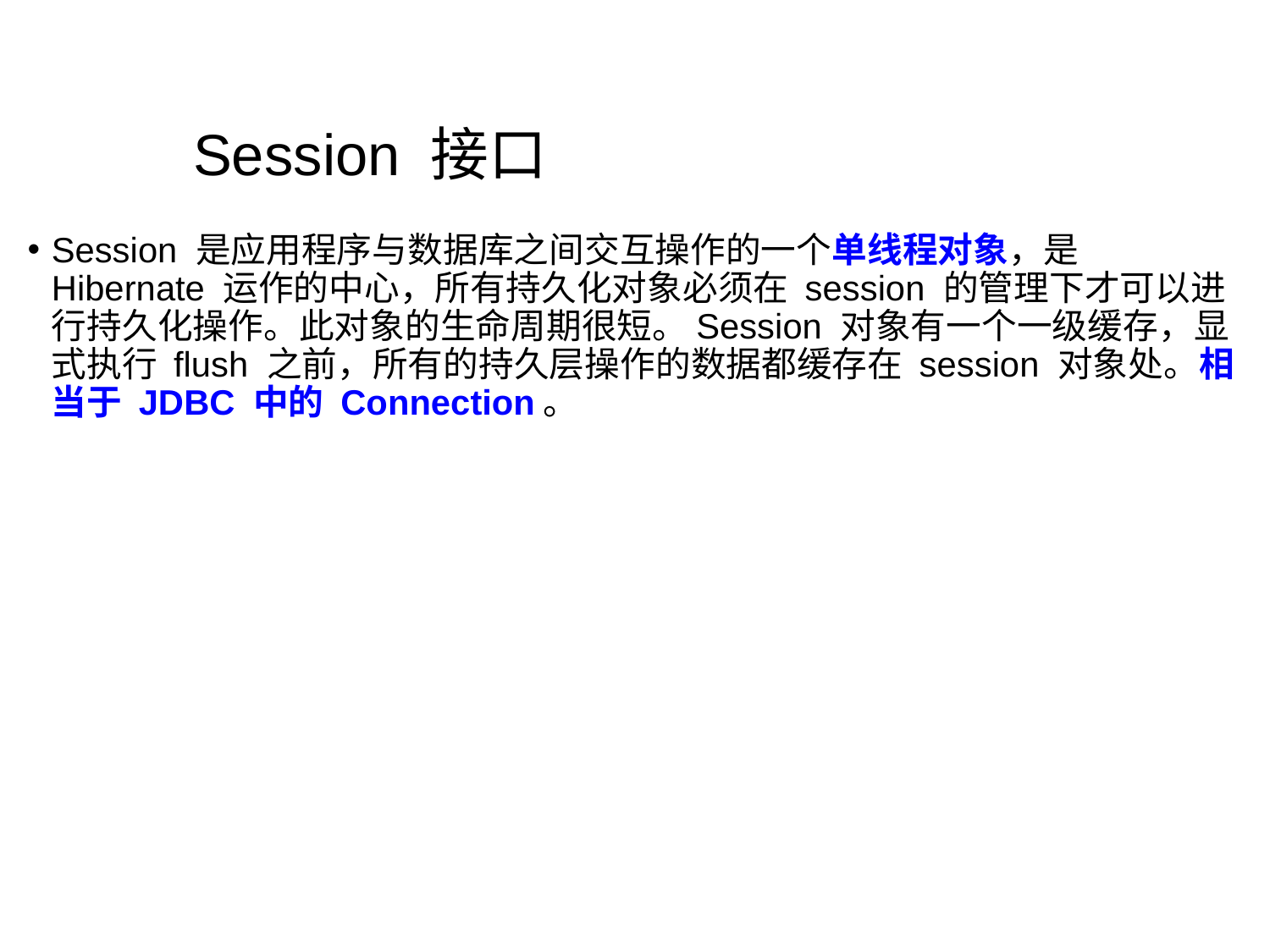

# Session 接口
Session 是应用程序与数据库之间交互操作的一个单线程对象，是 Hibernate 运作的中心，所有持久化对象必须在 session 的管理下才可以进行持久化操作。此对象的生命周期很短。Session 对象有一个一级缓存，显式执行 flush 之前，所有的持久层操作的数据都缓存在 session 对象处。相当于 JDBC 中的 Connection。